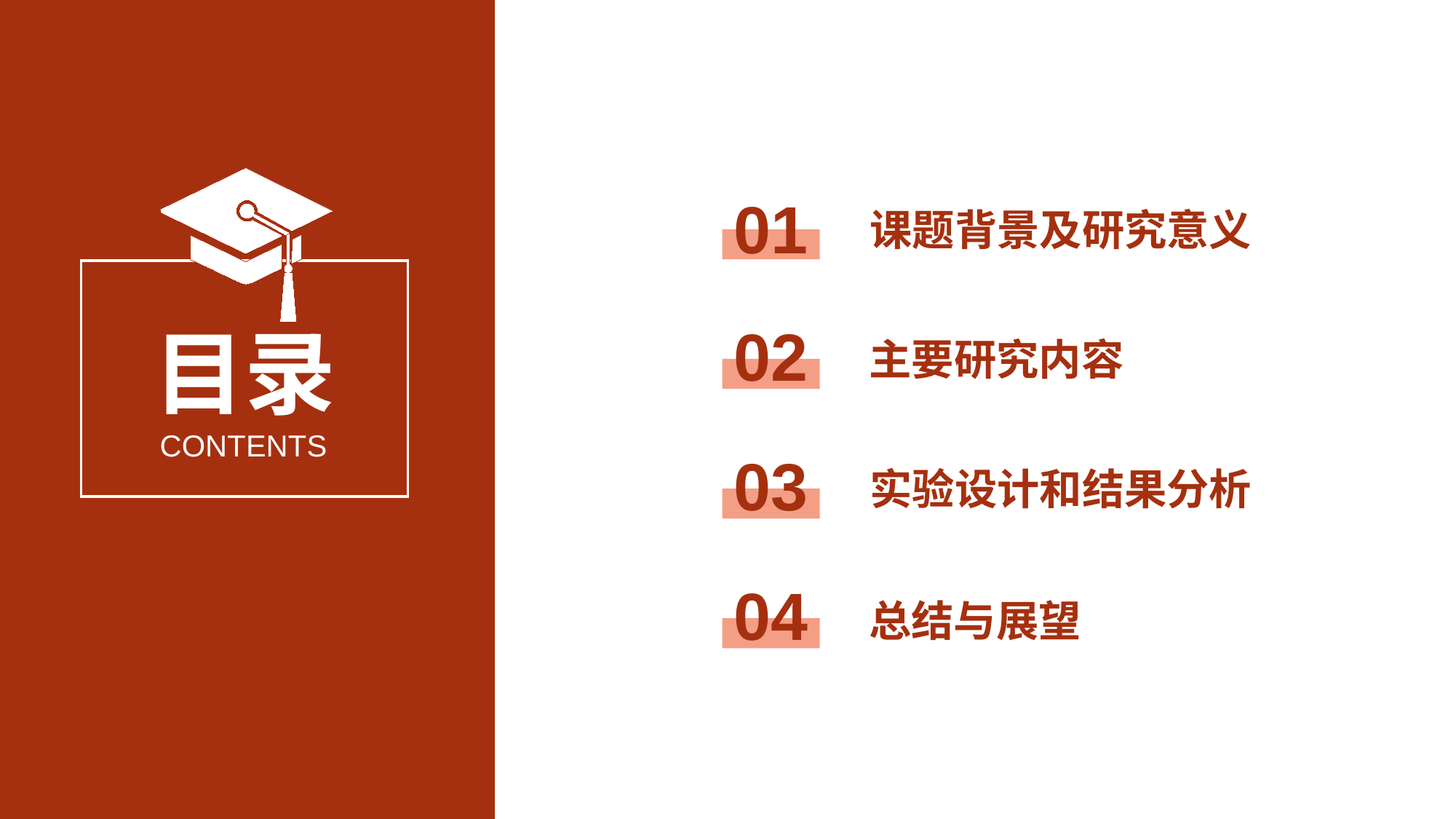

01
课题背景及研究意义

02
目录
主要研究内容

CONTENTS
03
实验设计和结果分析

04
总结与展望